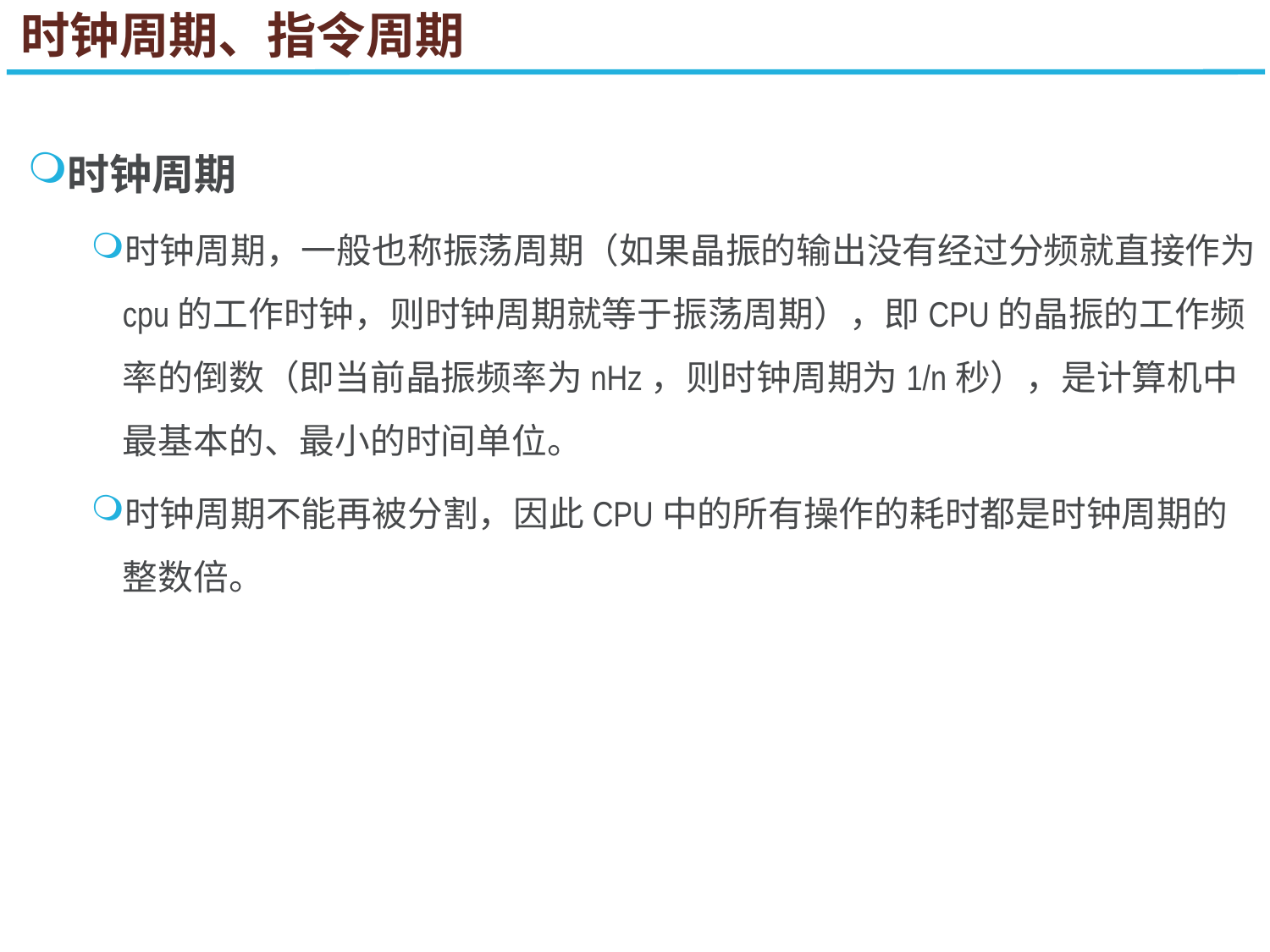

时钟周期、指令周期
时钟周期
时钟周期，一般也称振荡周期（如果晶振的输出没有经过分频就直接作为cpu的工作时钟，则时钟周期就等于振荡周期），即CPU的晶振的工作频率的倒数（即当前晶振频率为nHz，则时钟周期为1/n秒），是计算机中最基本的、最小的时间单位。
时钟周期不能再被分割，因此CPU中的所有操作的耗时都是时钟周期的整数倍。